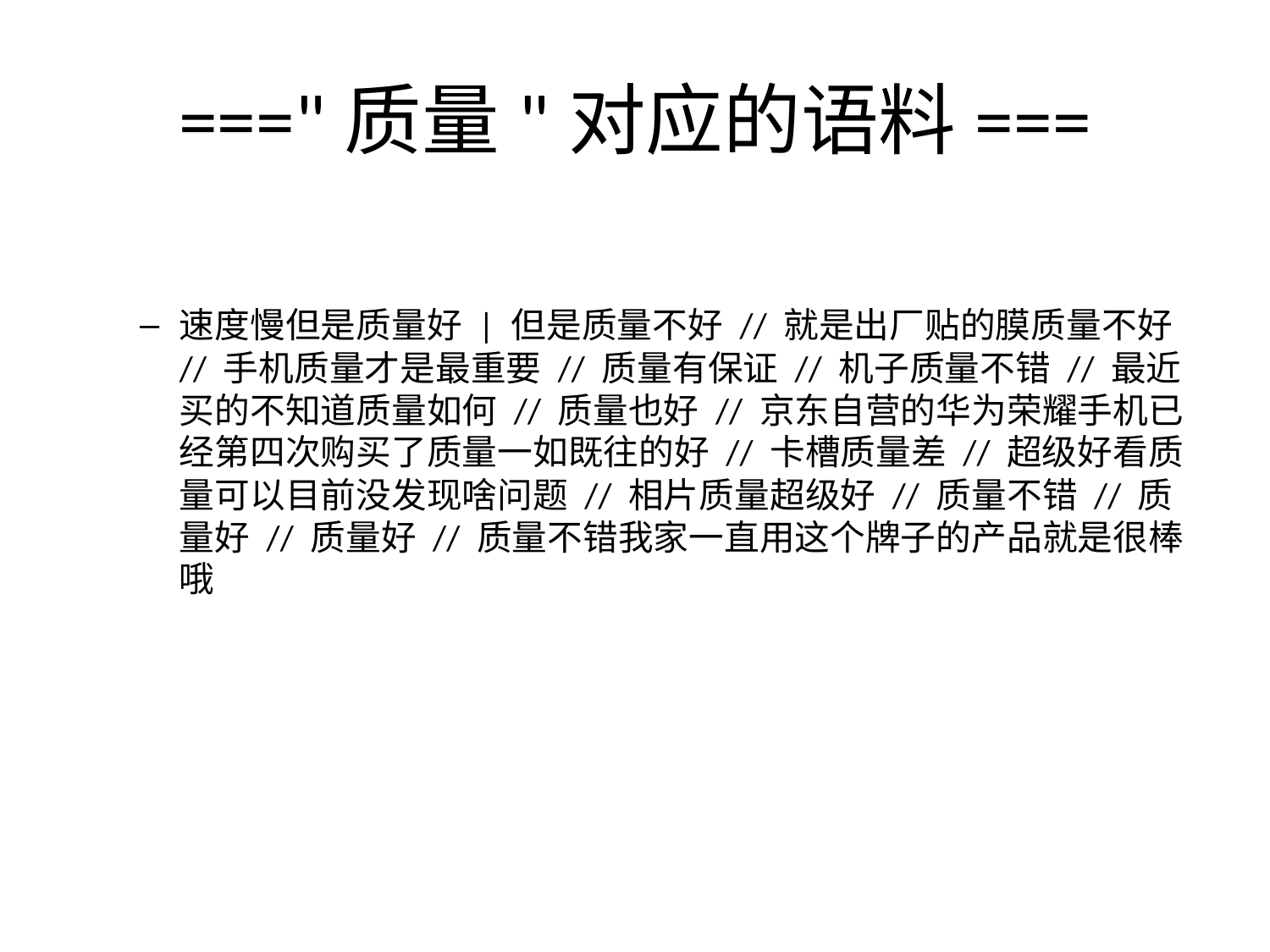

# ==="质量"对应的语料===

速度慢但是质量好 | 但是质量不好 // 就是出厂贴的膜质量不好 // 手机质量才是最重要 // 质量有保证 // 机子质量不错 // 最近买的不知道质量如何 // 质量也好 // 京东自营的华为荣耀手机已经第四次购买了质量一如既往的好 // 卡槽质量差 // 超级好看质量可以目前没发现啥问题 // 相片质量超级好 // 质量不错 // 质量好 // 质量好 // 质量不错我家一直用这个牌子的产品就是很棒哦